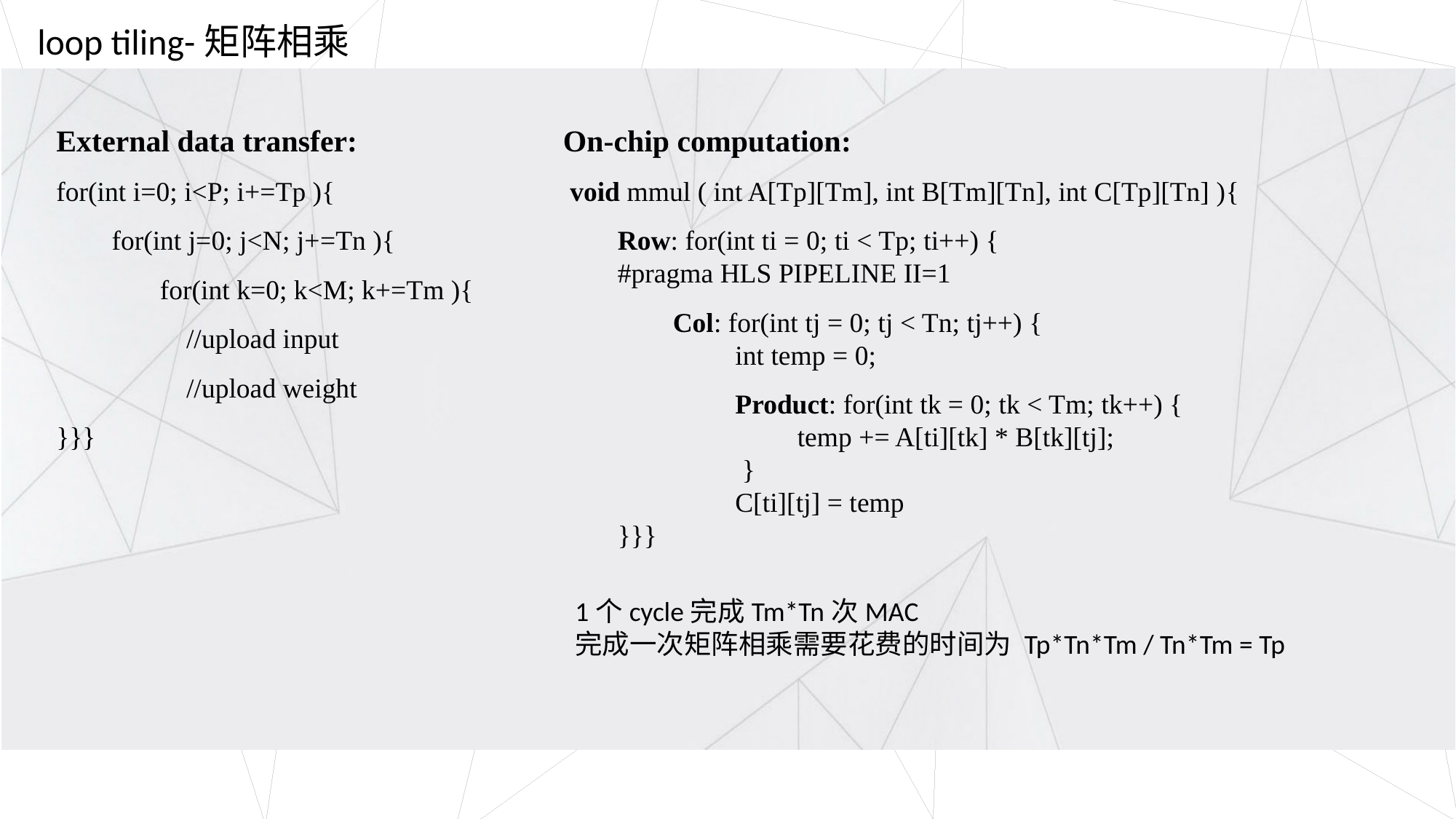

loop tiling-矩阵相乘
External data transfer:
for(int i=0; i<P; i+=Tp ){
        for(int j=0; j<N; j+=Tn ){
               for(int k=0; k<M; k+=Tm ){
	   //upload input
	   //upload weight
}}}
On-chip computation:
 void mmul ( int A[Tp][Tm], int B[Tm][Tn], int C[Tp][Tn] ){
Row: for(int ti = 0; ti < Tp; ti++) {
#pragma HLS PIPELINE II=1
        Col: for(int tj = 0; tj < Tn; tj++) {
                 int temp = 0;
                 Product: for(int tk = 0; tk < Tm; tk++) {
                          temp += A[ti][tk] * B[tk][tj];
                  }
                 C[ti][tj] = temp
}}}
1个cycle完成Tm*Tn次MAC
完成一次矩阵相乘需要花费的时间为 Tp*Tn*Tm / Tn*Tm = Tp